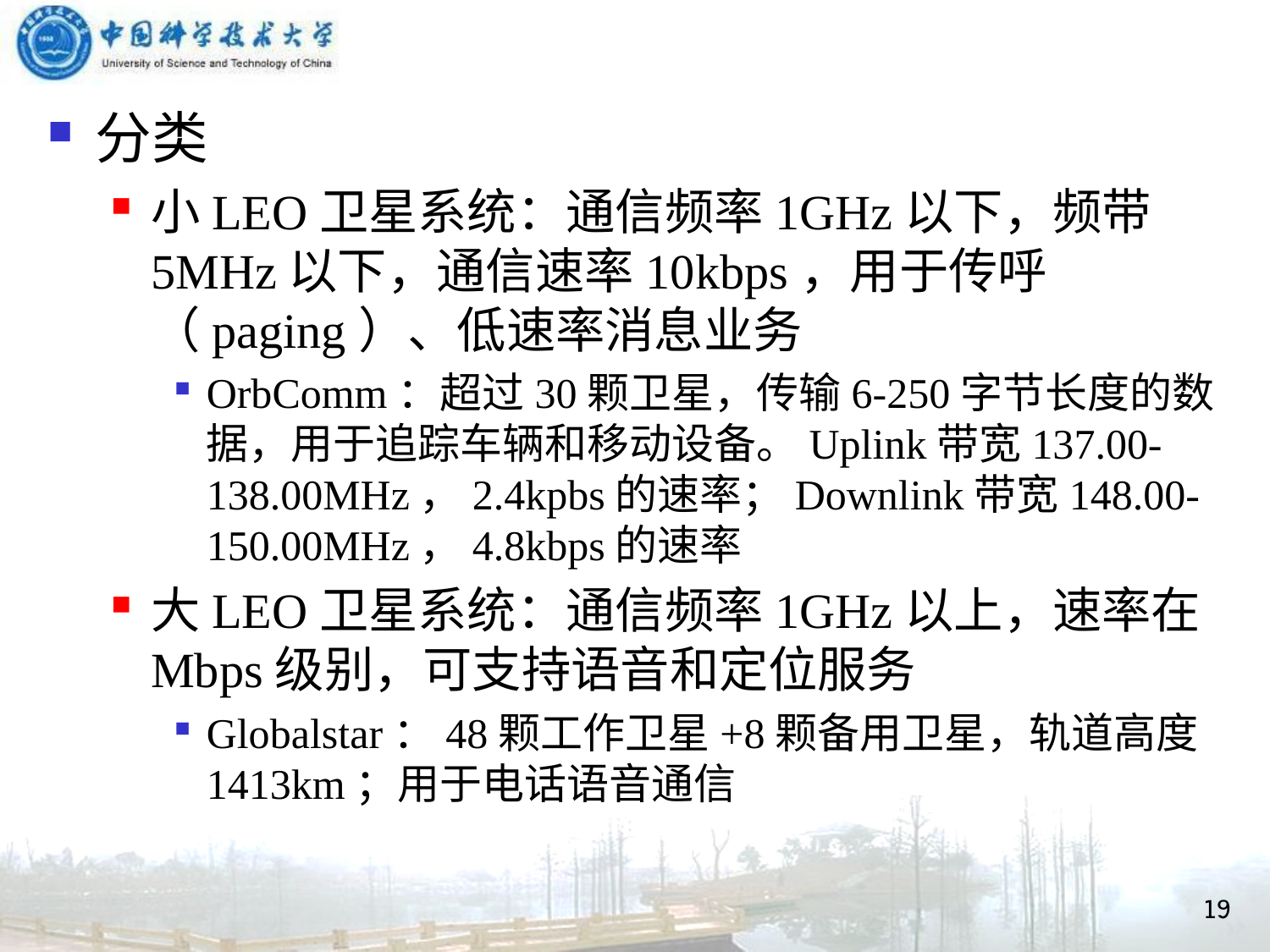

分类
小LEO卫星系统：通信频率1GHz以下，频带5MHz以下，通信速率10kbps，用于传呼（paging）、低速率消息业务
OrbComm：超过30颗卫星，传输6-250字节长度的数据，用于追踪车辆和移动设备。Uplink带宽137.00-138.00MHz，2.4kpbs的速率；Downlink带宽148.00-150.00MHz，4.8kbps的速率
大LEO卫星系统：通信频率1GHz以上，速率在Mbps级别，可支持语音和定位服务
Globalstar：48颗工作卫星+8颗备用卫星，轨道高度1413km；用于电话语音通信

19